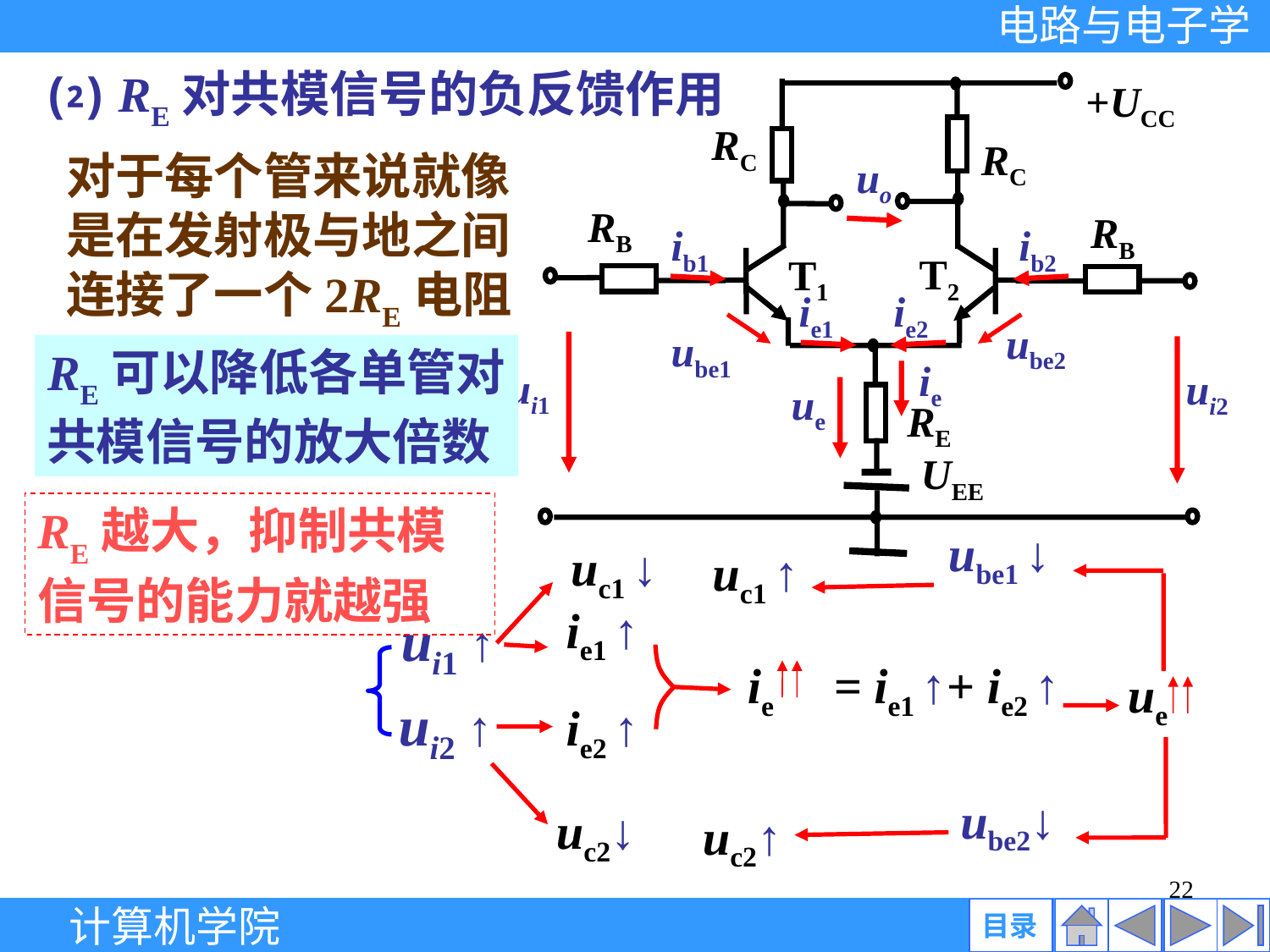

⑵ RE对共模信号的负反馈作用
+UCC

RC
RC

uo

RB

RB

ib1
ib2

T2
T1

ie1
ie2

ube2

ube1

ie
ui1
ui2
ue

RE

UEE

对于每个管来说就像是在发射极与地之间连接了一个2RE电阻
RE可以降低各单管对共模信号的放大倍数
RE越大，抑制共模信号的能力就越强
ube1 ↓

uc1 ↓

uc1 ↑

ie1 ↑

ie2 ↑

ui1 ↑

ui2 ↑
ie 　= ie1 ↑+ ie2 ↑

ue

ube2↓

uc2↓
uc2↑